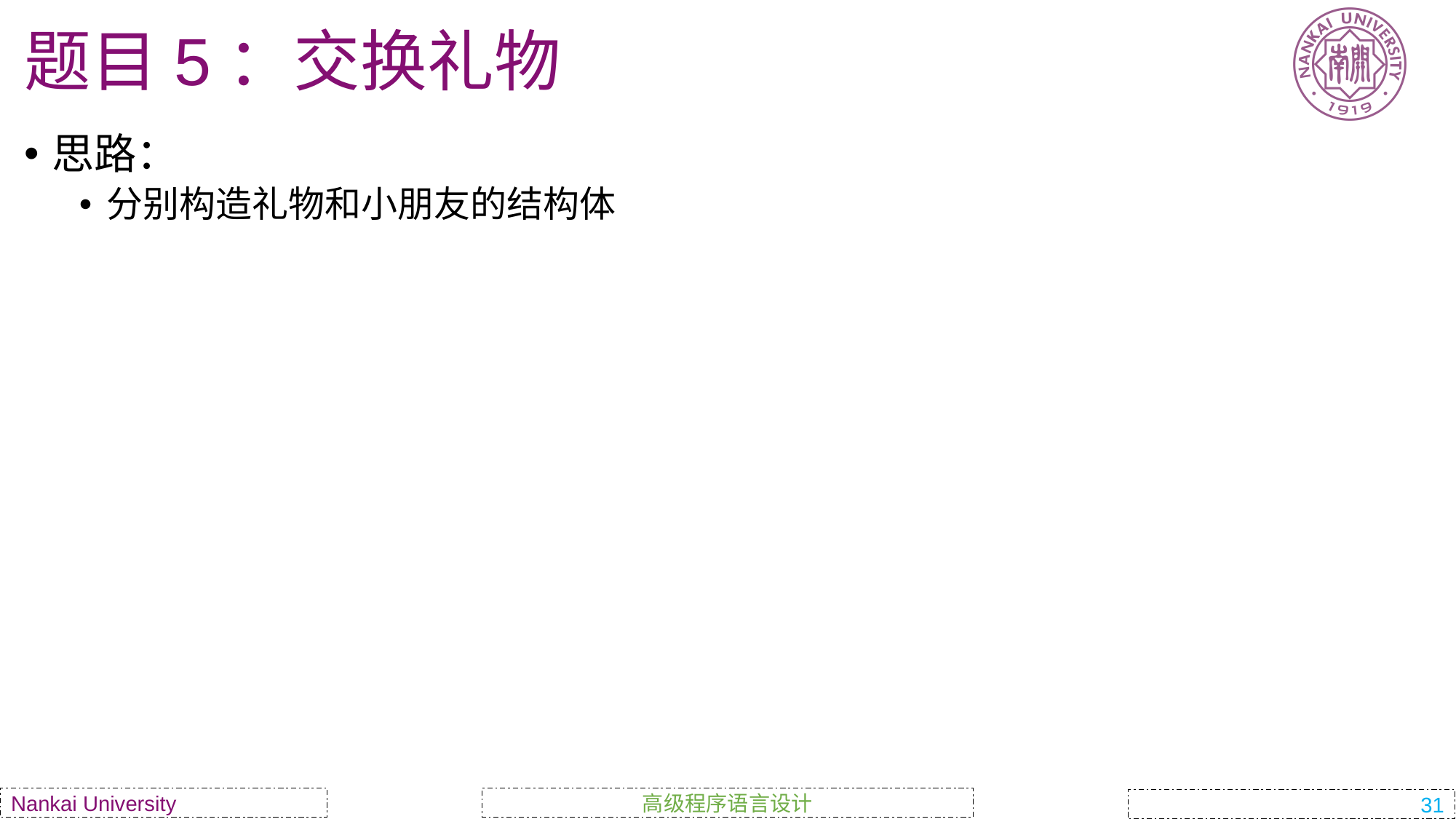

# 题目5：交换礼物
思路：
分别构造礼物和小朋友的结构体
高级程序语言设计
Nankai University
31